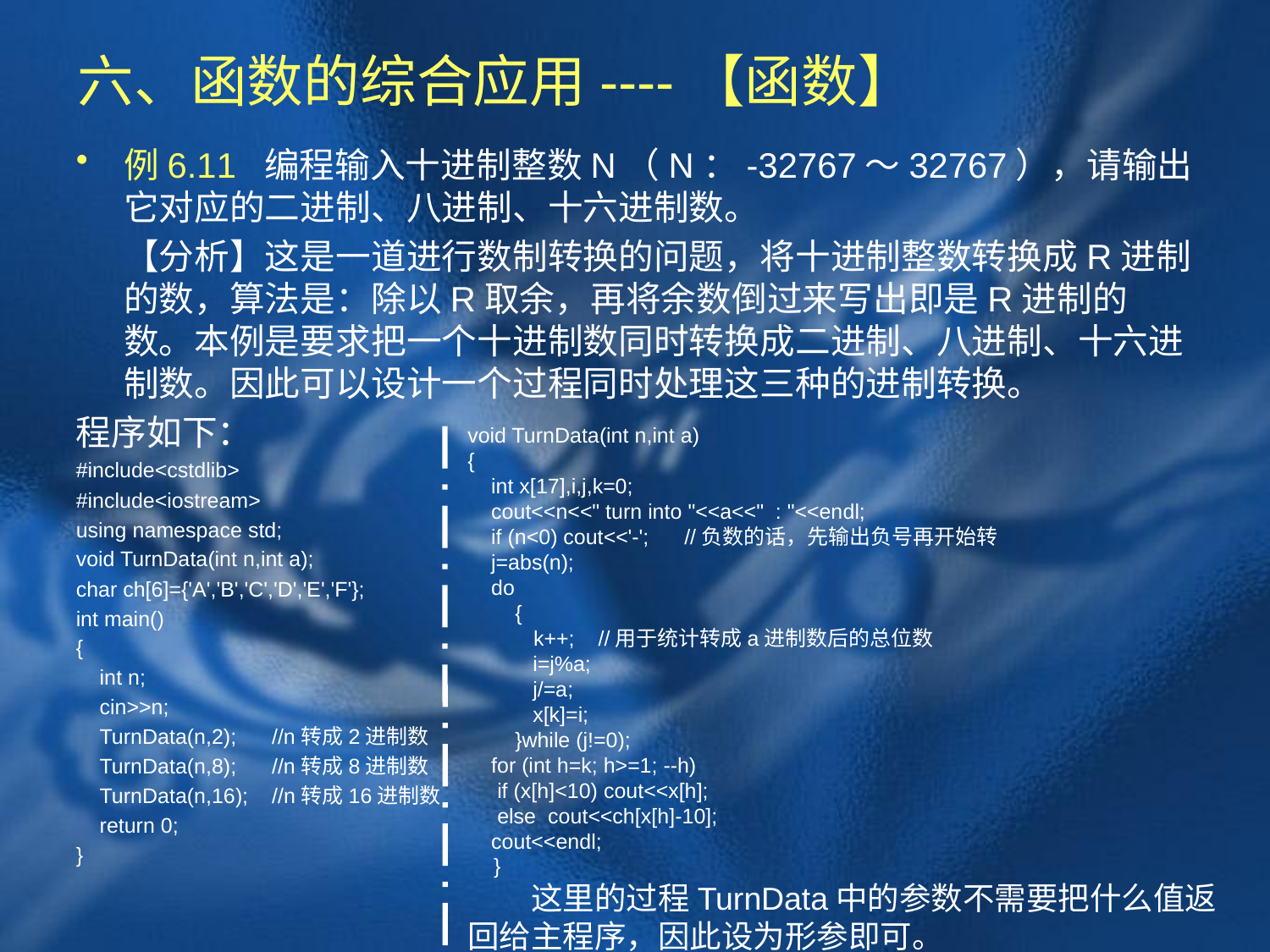

# 六、函数的综合应用----【函数】
例6.11  编程输入十进制整数N（N：-32767～32767），请输出它对应的二进制、八进制、十六进制数。
	【分析】这是一道进行数制转换的问题，将十进制整数转换成R进制的数，算法是：除以R取余，再将余数倒过来写出即是R进制的数。本例是要求把一个十进制数同时转换成二进制、八进制、十六进制数。因此可以设计一个过程同时处理这三种的进制转换。
程序如下：
#include<cstdlib>
#include<iostream>
using namespace std;
void TurnData(int n,int a);
char ch[6]={'A','B','C','D','E','F'};
int main()
{
    int n;
    cin>>n;
    TurnData(n,2);      //n转成2进制数
    TurnData(n,8);      //n转成8进制数
    TurnData(n,16);    //n转成16进制数
    return 0;
}
void TurnData(int n,int a)
{
    int x[17],i,j,k=0;
    cout<<n<<" turn into "<<a<<"  : "<<endl;
    if (n<0) cout<<'-';      //负数的话，先输出负号再开始转
    j=abs(n);
    do
　　{
　　    k++;    //用于统计转成a进制数后的总位数
           i=j%a;
           j/=a;
           x[k]=i;
        }while (j!=0);
    for (int h=k; h>=1; --h)
     if (x[h]<10) cout<<x[h];
     else  cout<<ch[x[h]-10];
    cout<<endl;
　}
　　这里的过程TurnData中的参数不需要把什么值返回给主程序，因此设为形参即可。